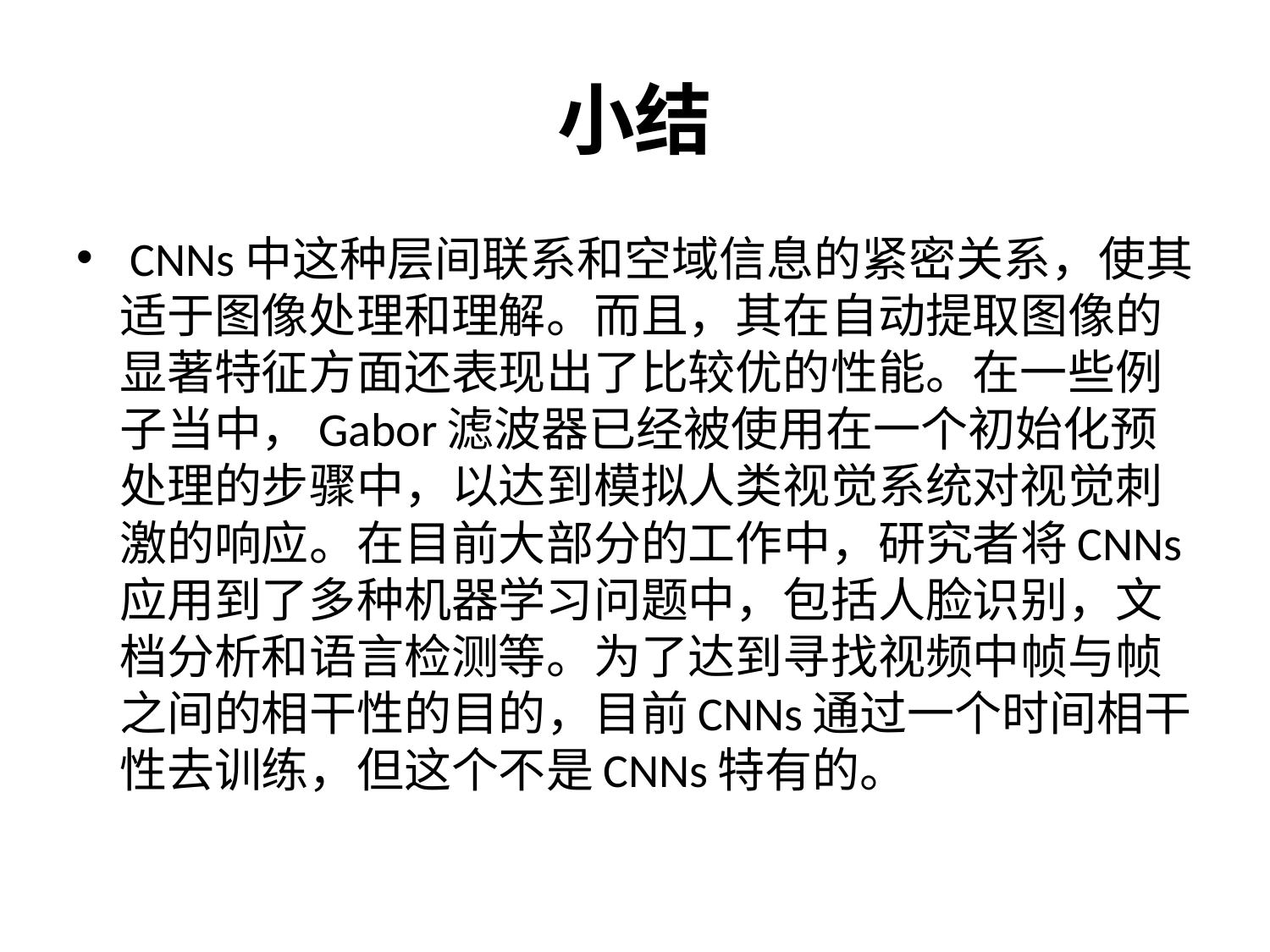

# 小结
 CNNs中这种层间联系和空域信息的紧密关系，使其适于图像处理和理解。而且，其在自动提取图像的显著特征方面还表现出了比较优的性能。在一些例子当中，Gabor滤波器已经被使用在一个初始化预处理的步骤中，以达到模拟人类视觉系统对视觉刺激的响应。在目前大部分的工作中，研究者将CNNs应用到了多种机器学习问题中，包括人脸识别，文档分析和语言检测等。为了达到寻找视频中帧与帧之间的相干性的目的，目前CNNs通过一个时间相干性去训练，但这个不是CNNs特有的。